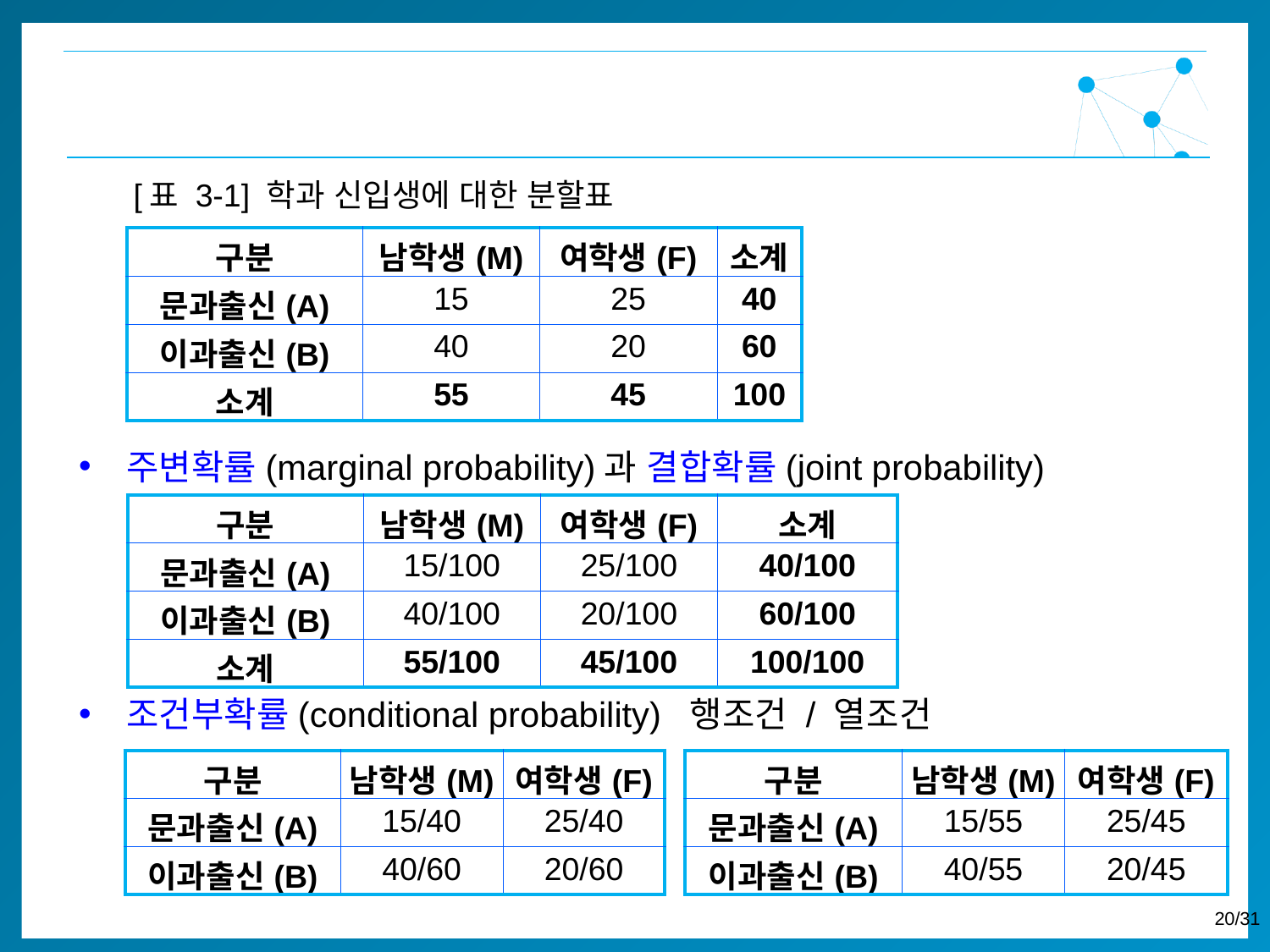

[표 3-1] 학과 신입생에 대한 분할표
| 구분 | 남학생(M) | 여학생(F) | 소계 |
| --- | --- | --- | --- |
| 문과출신(A) | 15 | 25 | 40 |
| 이과출신(B) | 40 | 20 | 60 |
| 소계 | 55 | 45 | 100 |
주변확률(marginal probability)과 결합확률(joint probability)

조건부확률(conditional probability)  행조건 / 열조건

| 구분 | 남학생(M) | 여학생(F) | 소계 |
| --- | --- | --- | --- |
| 문과출신(A) | 15/100 | 25/100 | 40/100 |
| 이과출신(B) | 40/100 | 20/100 | 60/100 |
| 소계 | 55/100 | 45/100 | 100/100 |
| 구분 | 남학생(M) | 여학생(F) |
| --- | --- | --- |
| 문과출신(A) | 15/40 | 25/40 |
| 이과출신(B) | 40/60 | 20/60 |
| 구분 | 남학생(M) | 여학생(F) |
| --- | --- | --- |
| 문과출신(A) | 15/55 | 25/45 |
| 이과출신(B) | 40/55 | 20/45 |